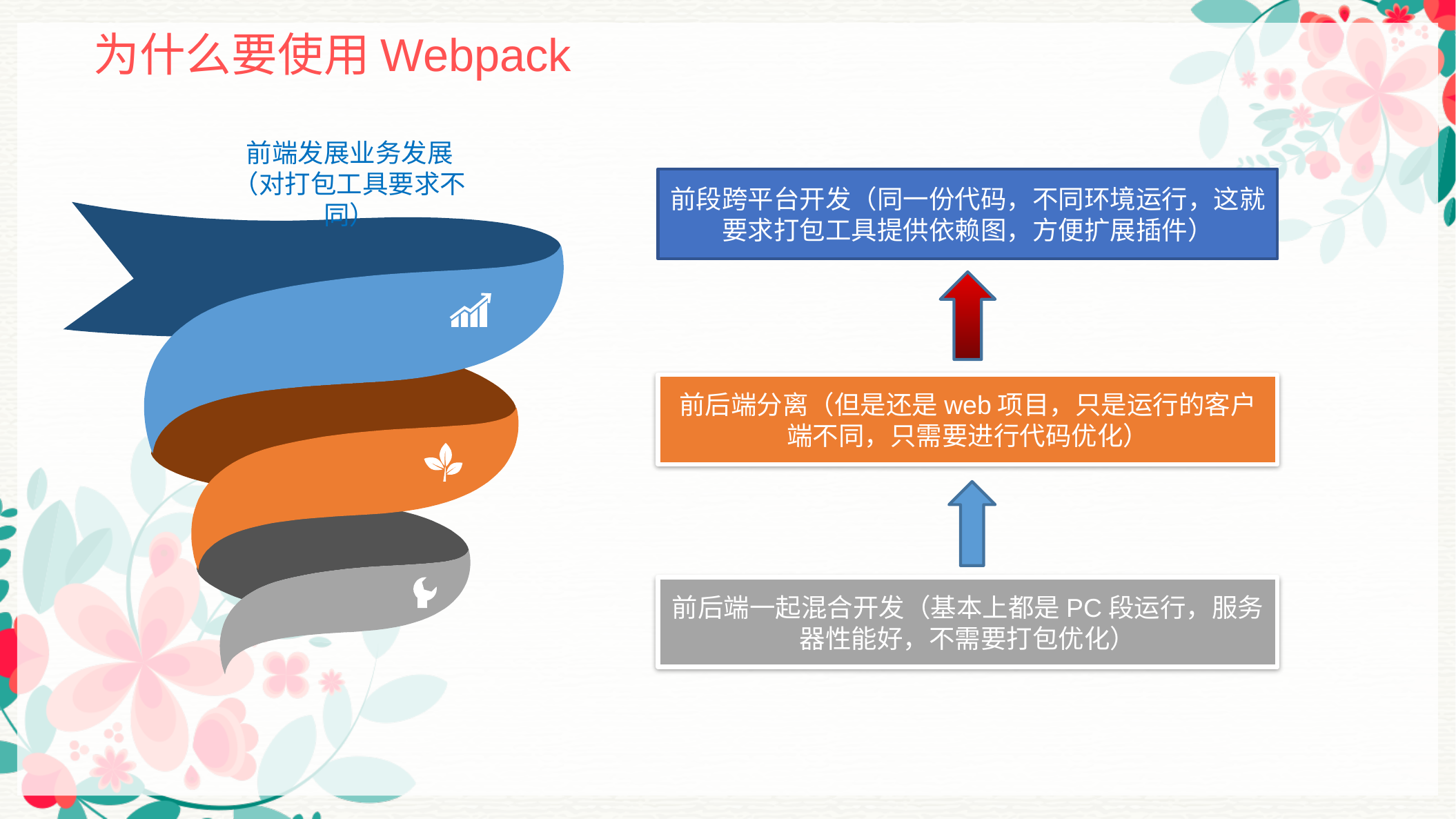

为什么要使用Webpack
前端发展业务发展
（对打包工具要求不同）
前段跨平台开发（同一份代码，不同环境运行，这就要求打包工具提供依赖图，方便扩展插件）

前后端分离（但是还是web项目，只是运行的客户端不同，只需要进行代码优化）

前后端一起混合开发（基本上都是PC段运行，服务器性能好，不需要打包优化）